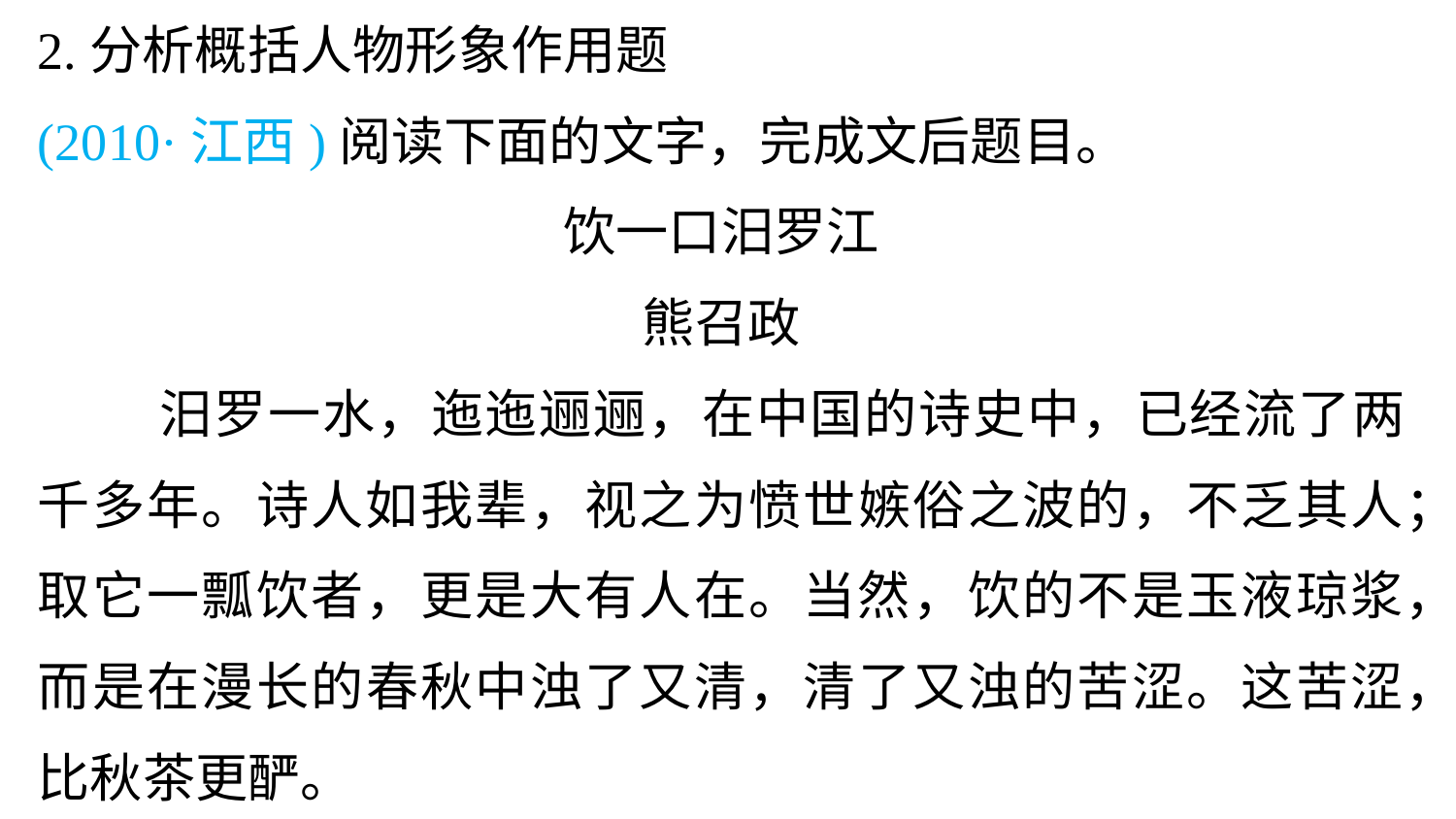

2.分析概括人物形象作用题
(2010·江西)阅读下面的文字，完成文后题目。
饮一口汨罗江
熊召政
        汨罗一水，迤迤逦逦，在中国的诗史中，已经流了两千多年。诗人如我辈，视之为愤世嫉俗之波的，不乏其人；取它一瓢饮者，更是大有人在。当然，饮的不是玉液琼浆，而是在漫长的春秋中浊了又清，清了又浊的苦涩。这苦涩，比秋茶更酽。